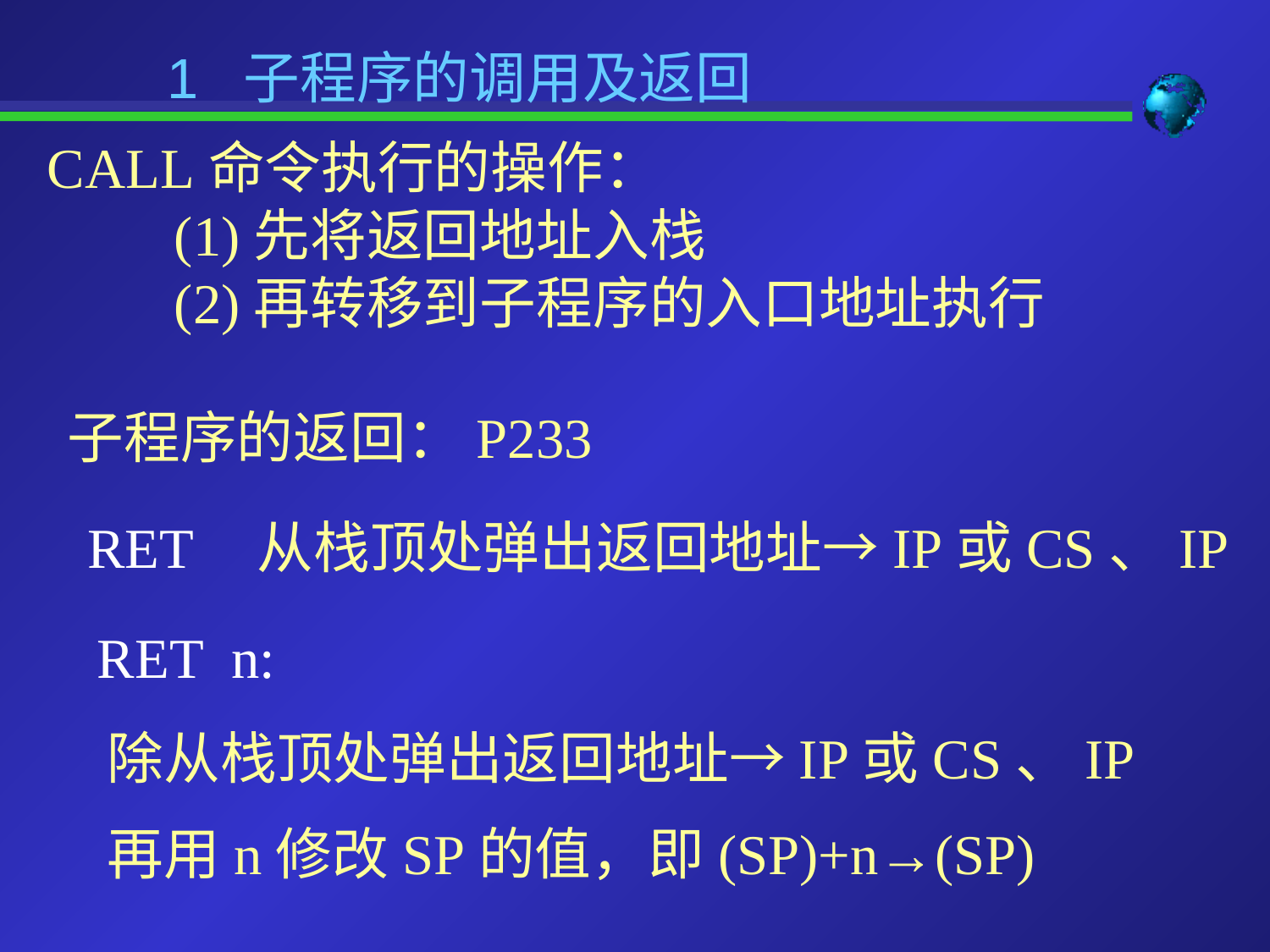

1  子程序的调用及返回
CALL命令执行的操作：
	(1)先将返回地址入栈
	(2)再转移到子程序的入口地址执行
子程序的返回：P233
RET
从栈顶处弹出返回地址→IP或CS、IP
RET  n:
除从栈顶处弹出返回地址→IP或CS、IP
再用n修改SP的值，即(SP)+n→(SP)
55